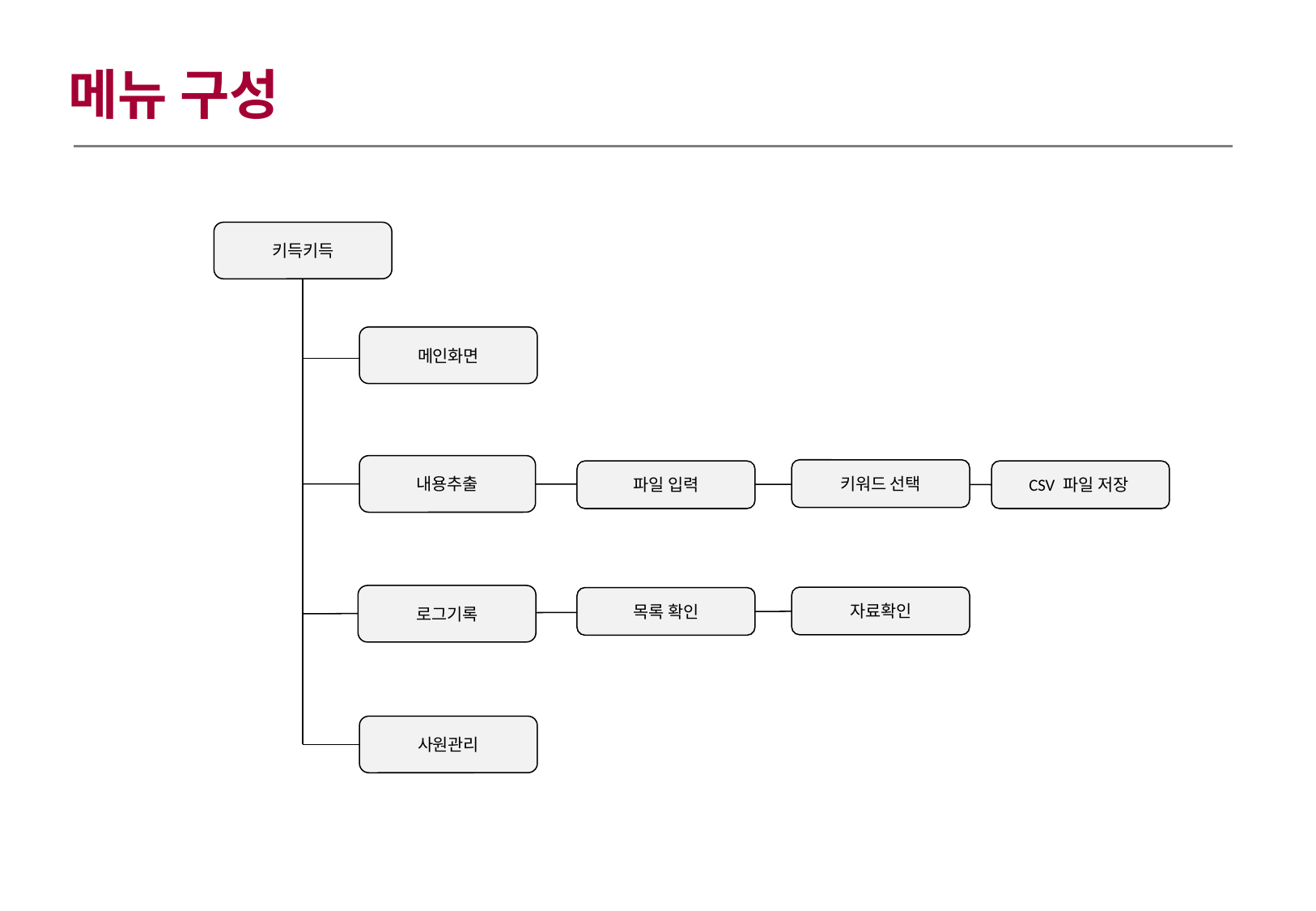

메뉴 구성
키득키득
메인화면
내용추출
키워드 선택
파일 입력
CSV 파일 저장
로그기록
자료확인
목록 확인
사원관리